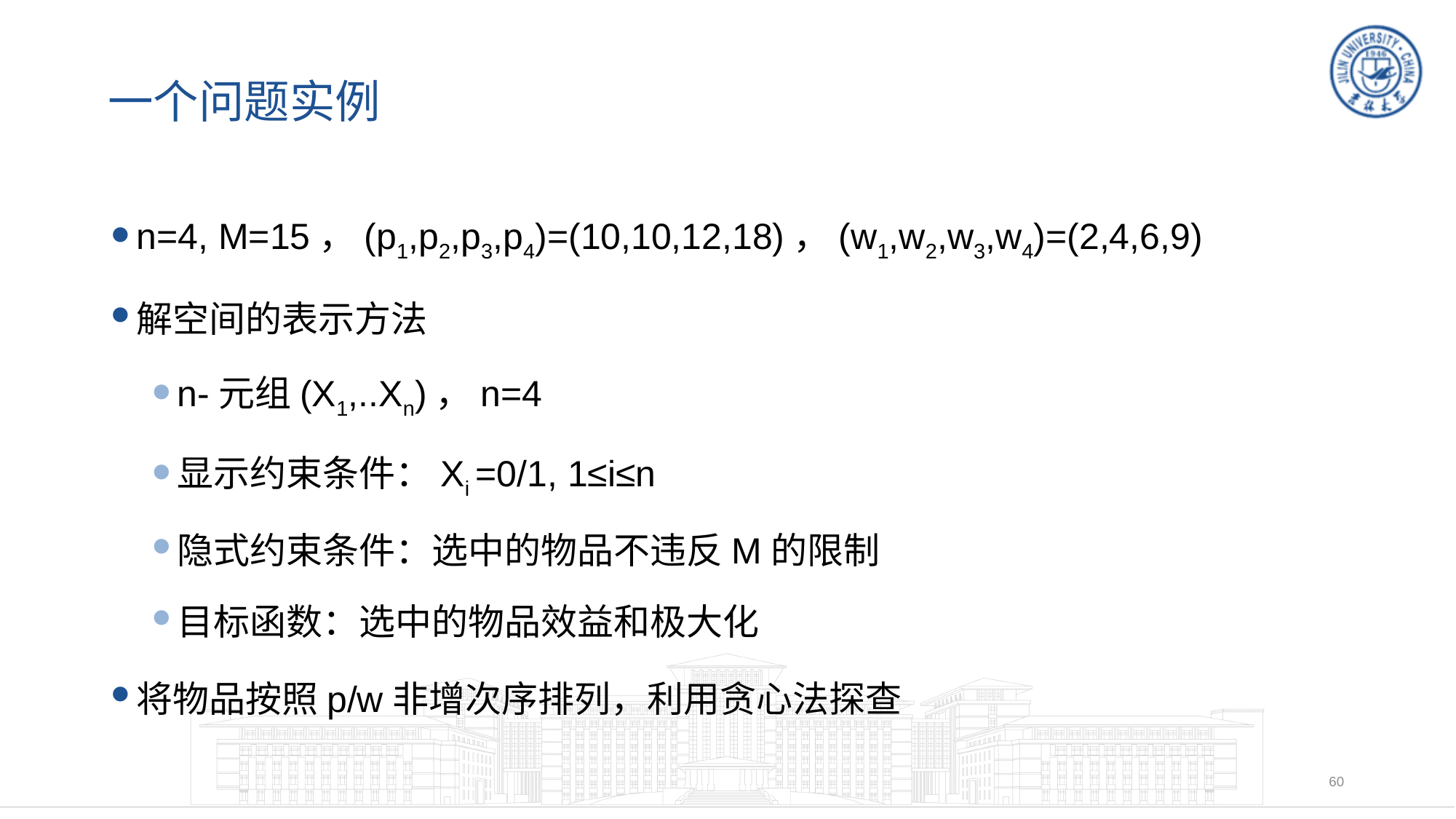

# 一个问题实例
n=4, M=15，(p1,p2,p3,p4)=(10,10,12,18)，(w1,w2,w3,w4)=(2,4,6,9)
解空间的表示方法
n-元组(X1,..Xn)，n=4
显示约束条件：Xi =0/1, 1≤i≤n
隐式约束条件：选中的物品不违反M的限制
目标函数：选中的物品效益和极大化
将物品按照p/w非增次序排列，利用贪心法探查
60